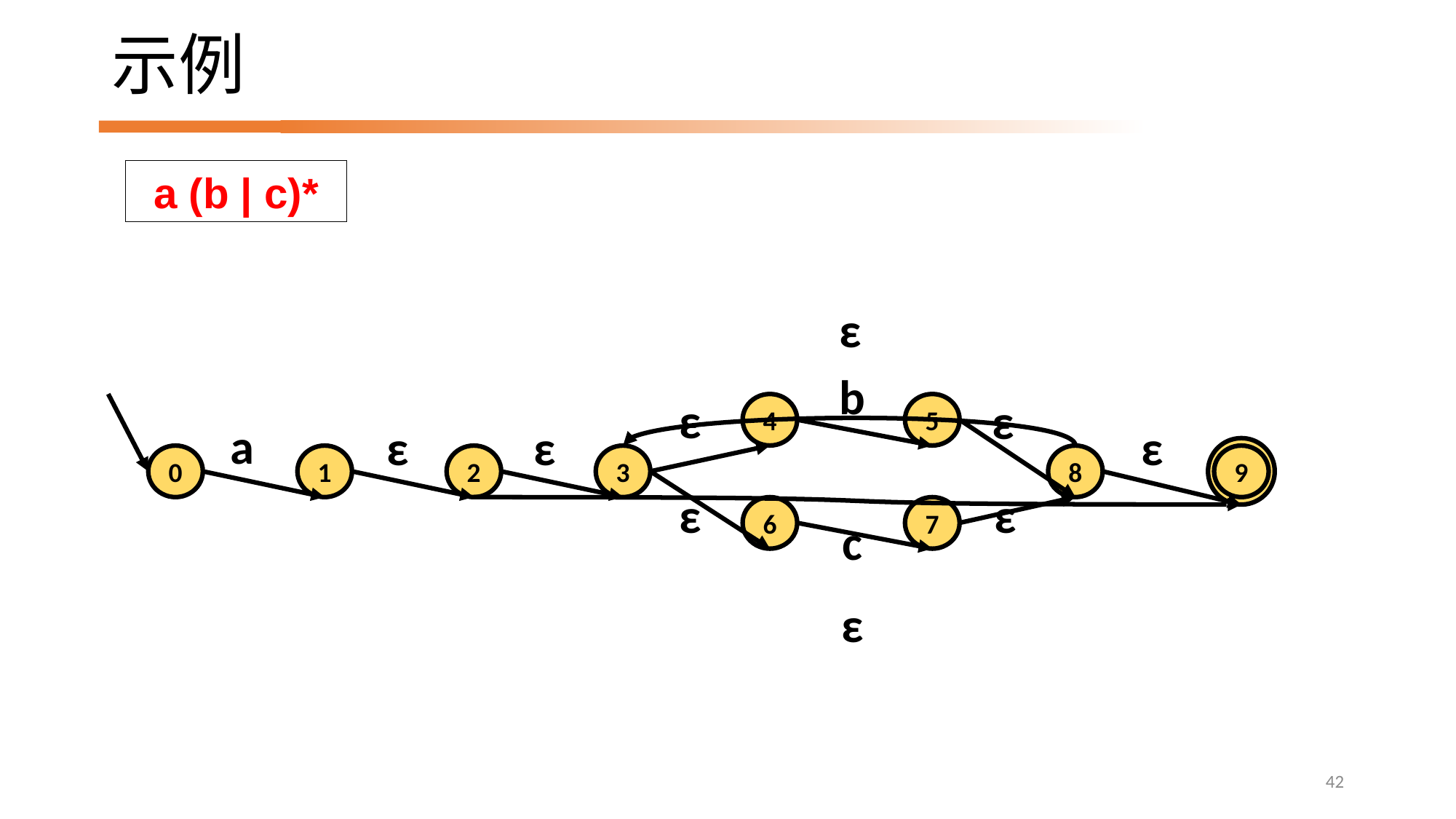

# 示例
a (b | c)*
ε
b
ε
ε
4
5
a
ε
ε
ε

9
0
1
2
3
8
ε
ε
6
7
c
ε
42